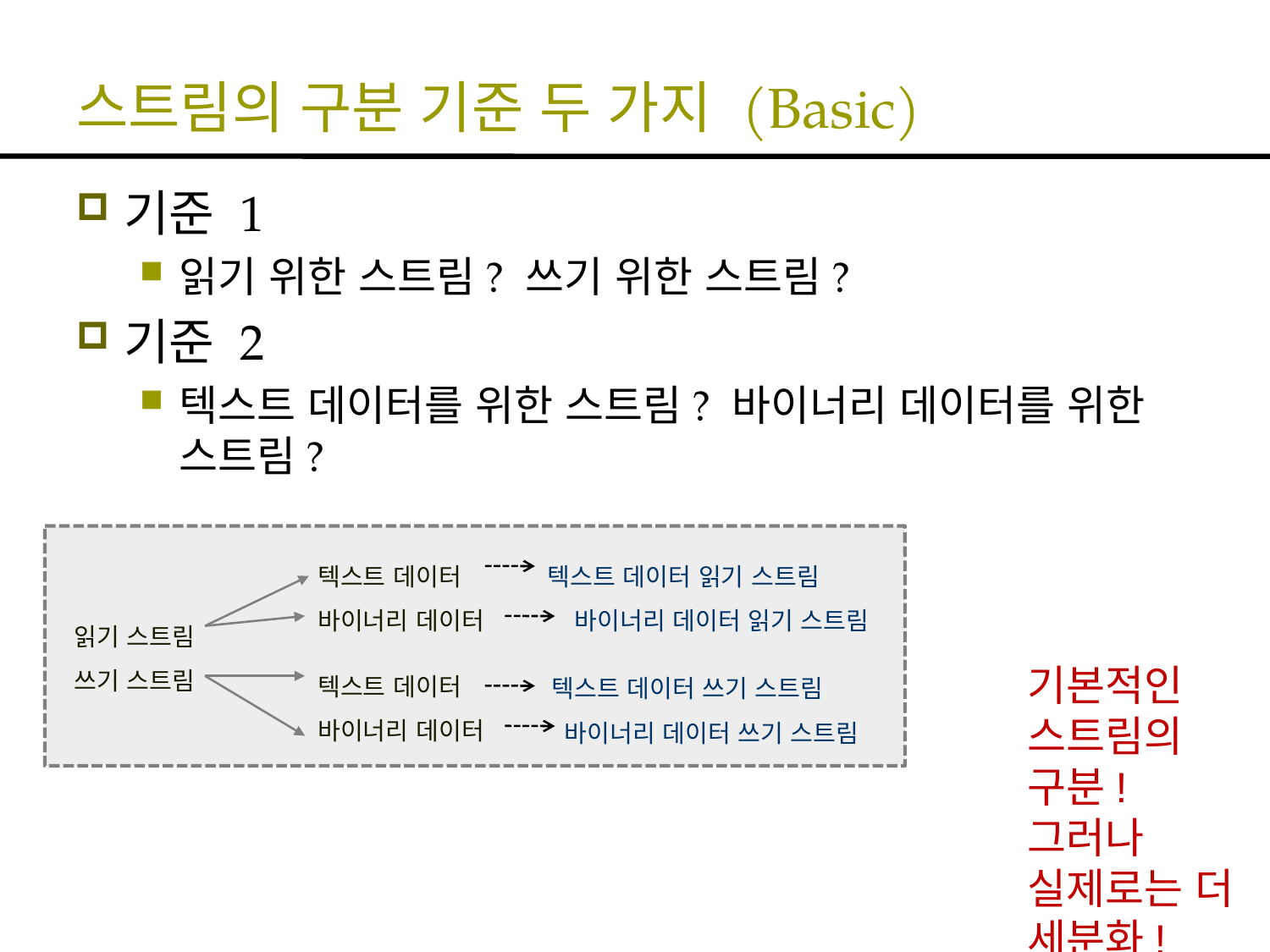

# 스트림의 구분 기준 두 가지 (Basic)
기준 1
읽기 위한 스트림? 쓰기 위한 스트림?
기준 2
텍스트 데이터를 위한 스트림? 바이너리 데이터를 위한 스트림?

텍스트 데이터
바이너리 데이터
텍스트 데이터 읽기 스트림
   바이너리 데이터 읽기 스트림
읽기 스트림
쓰기 스트림
텍스트 데이터
바이너리 데이터
텍스트 데이터 쓰기 스트림
 바이너리 데이터 쓰기 스트림
기본적인 스트림의 구분!
그러나 실제로는 더 세분화!